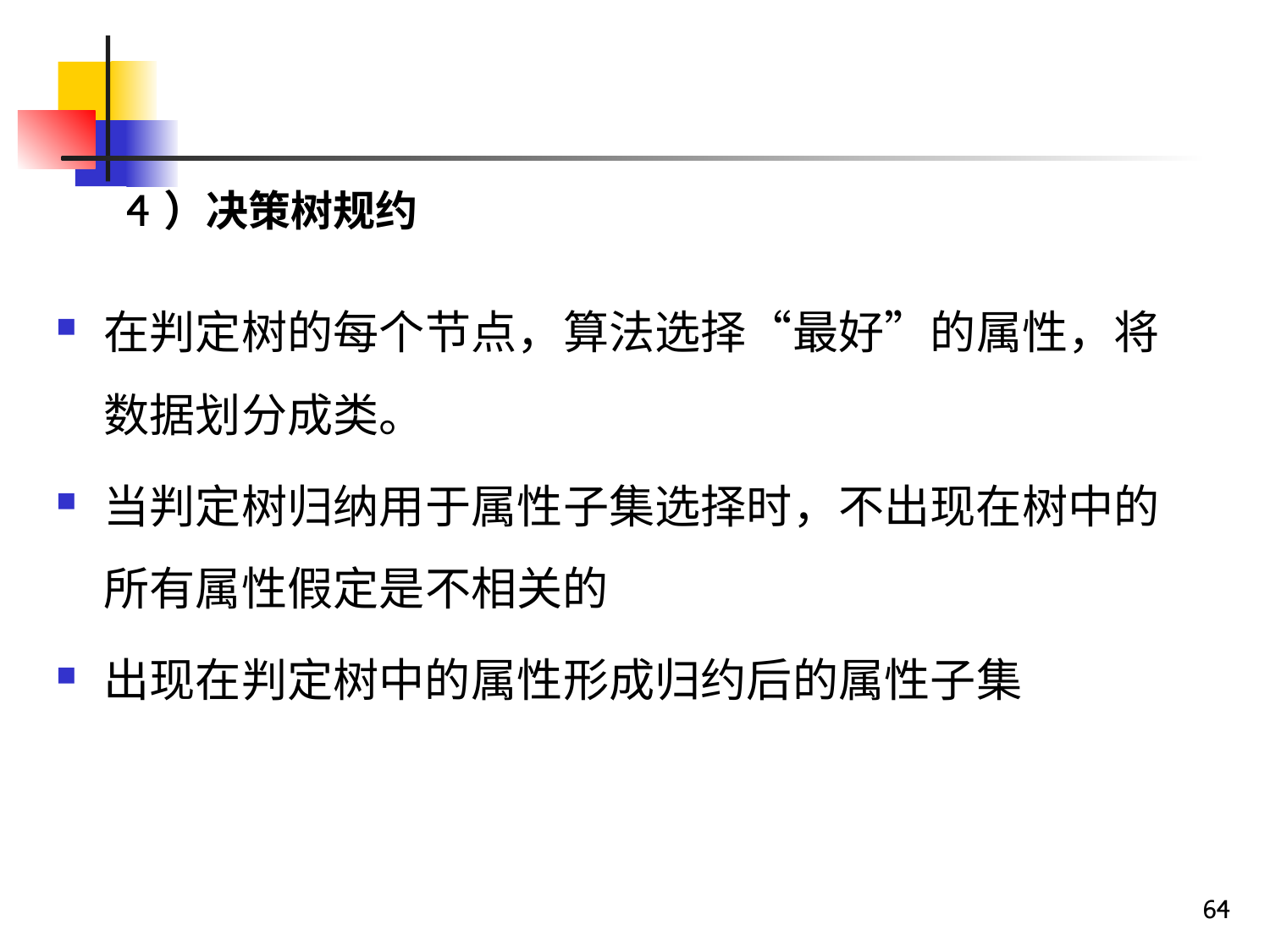

4）决策树规约
在判定树的每个节点，算法选择“最好”的属性，将数据划分成类。
当判定树归纳用于属性子集选择时，不出现在树中的所有属性假定是不相关的
出现在判定树中的属性形成归约后的属性子集
64